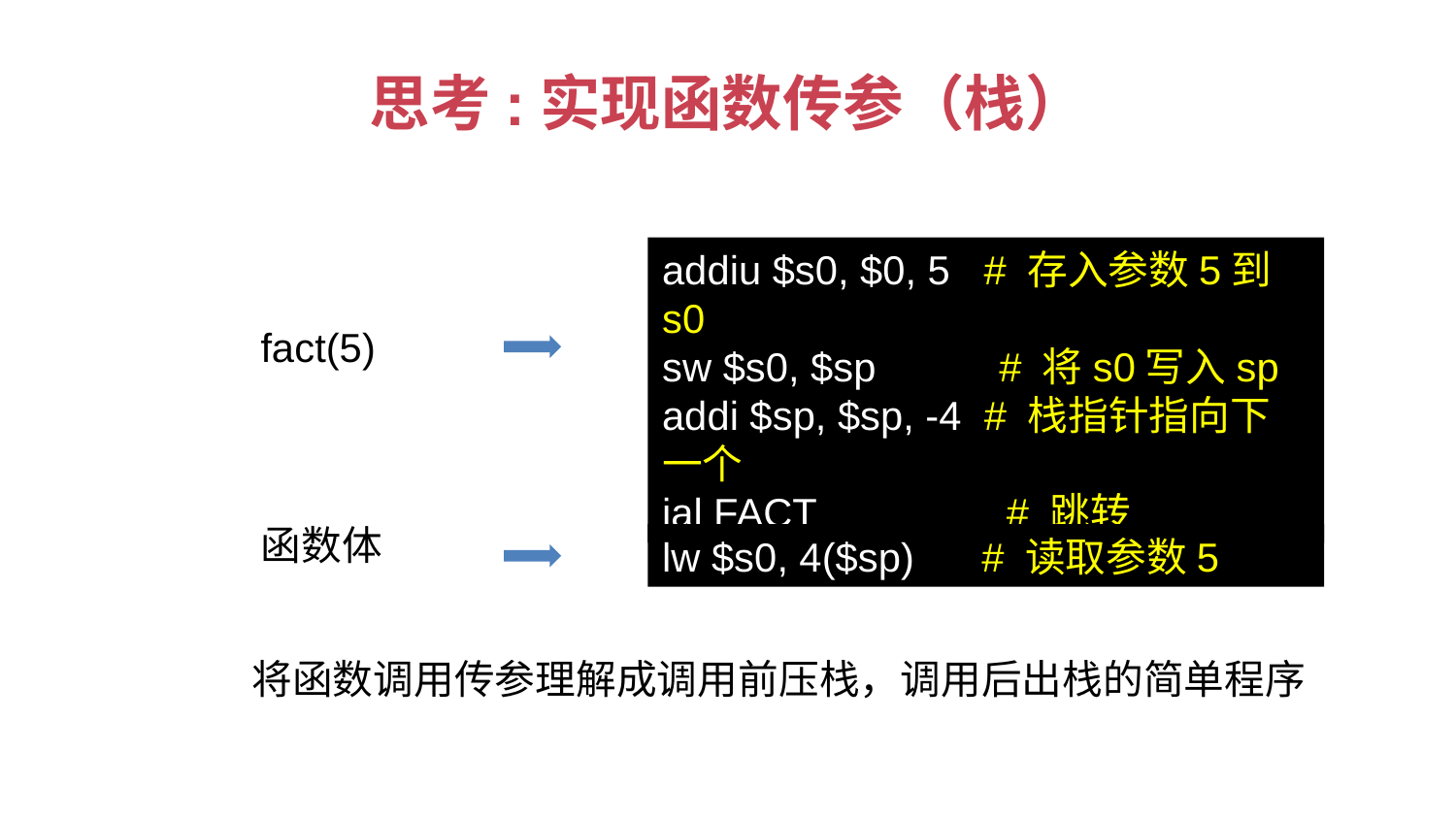

# 思考:实现函数传参（栈）
addiu $s0, $0, 5   # 存入参数5到s0
sw $s0, $sp           # 将s0写入sp
addi $sp, $sp, -4  # 栈指针指向下一个
jal FACT                 # 跳转
fact(5)

函数体
lw $s0, 4($sp)      # 读取参数5

将函数调用传参理解成调用前压栈，调用后出栈的简单程序